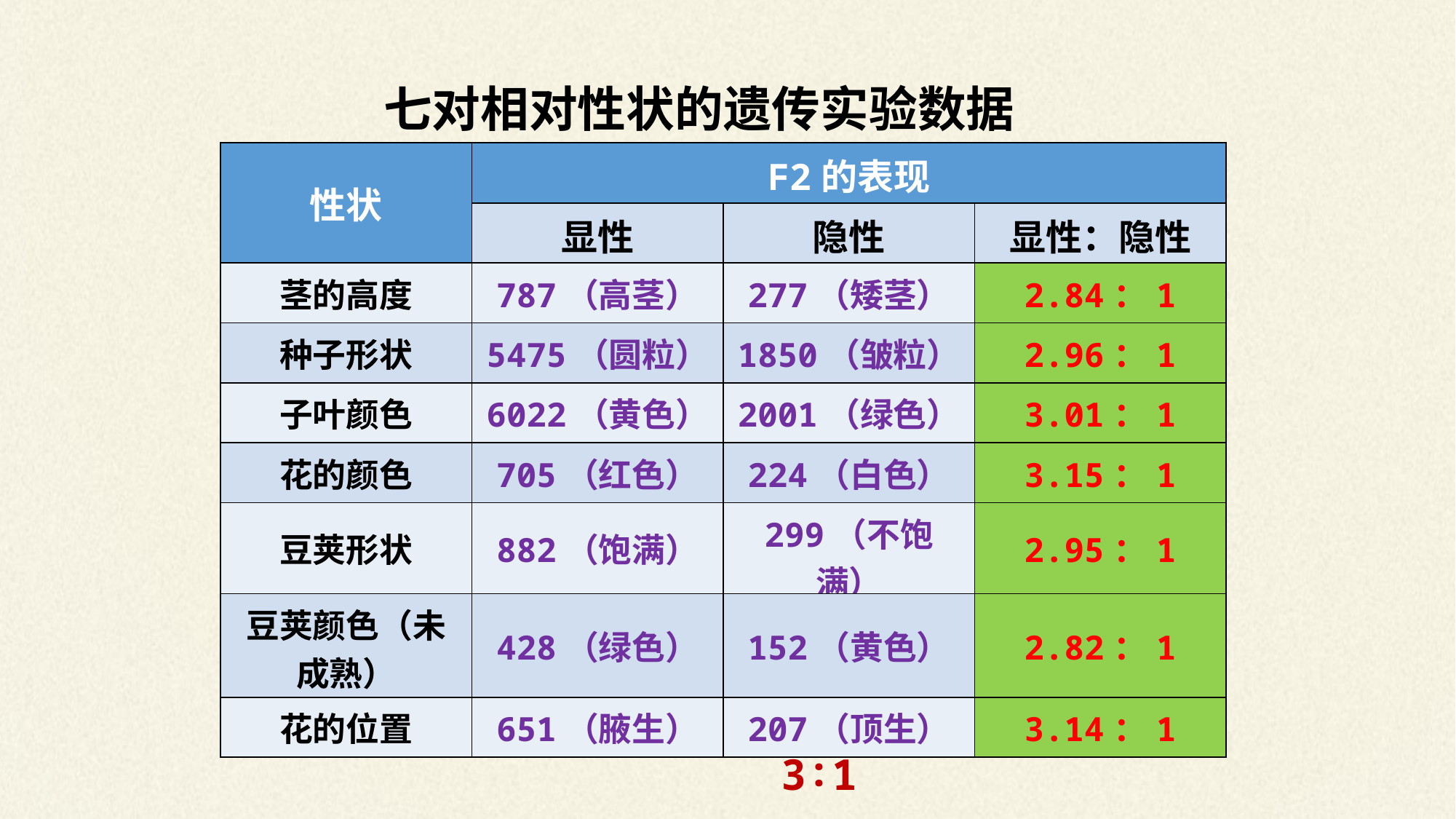

七对相对性状的遗传实验数据
| 性状 | F2的表现 |  |  |
| --- | --- | --- | --- |
|  | 显性 | 隐性 | 显性：隐性 |
| 茎的高度 | 787（高茎） | 277（矮茎） | 2.84：1 |
| 种子形状 | 5475（圆粒） | 1850（皱粒） | 2.96：1 |
| 子叶颜色 | 6022（黄色） | 2001（绿色） | 3.01：1 |
| 花的颜色 | 705（红色） | 224（白色） | 3.15：1 |
| 豆荚形状 | 882（饱满） | 299（不饱满） | 2.95：1 |
| 豆荚颜色（未成熟） | 428（绿色） | 152（黄色） | 2.82：1 |
| 花的位置 | 651（腋生） | 207（顶生） | 3.14：1 |
3∶1